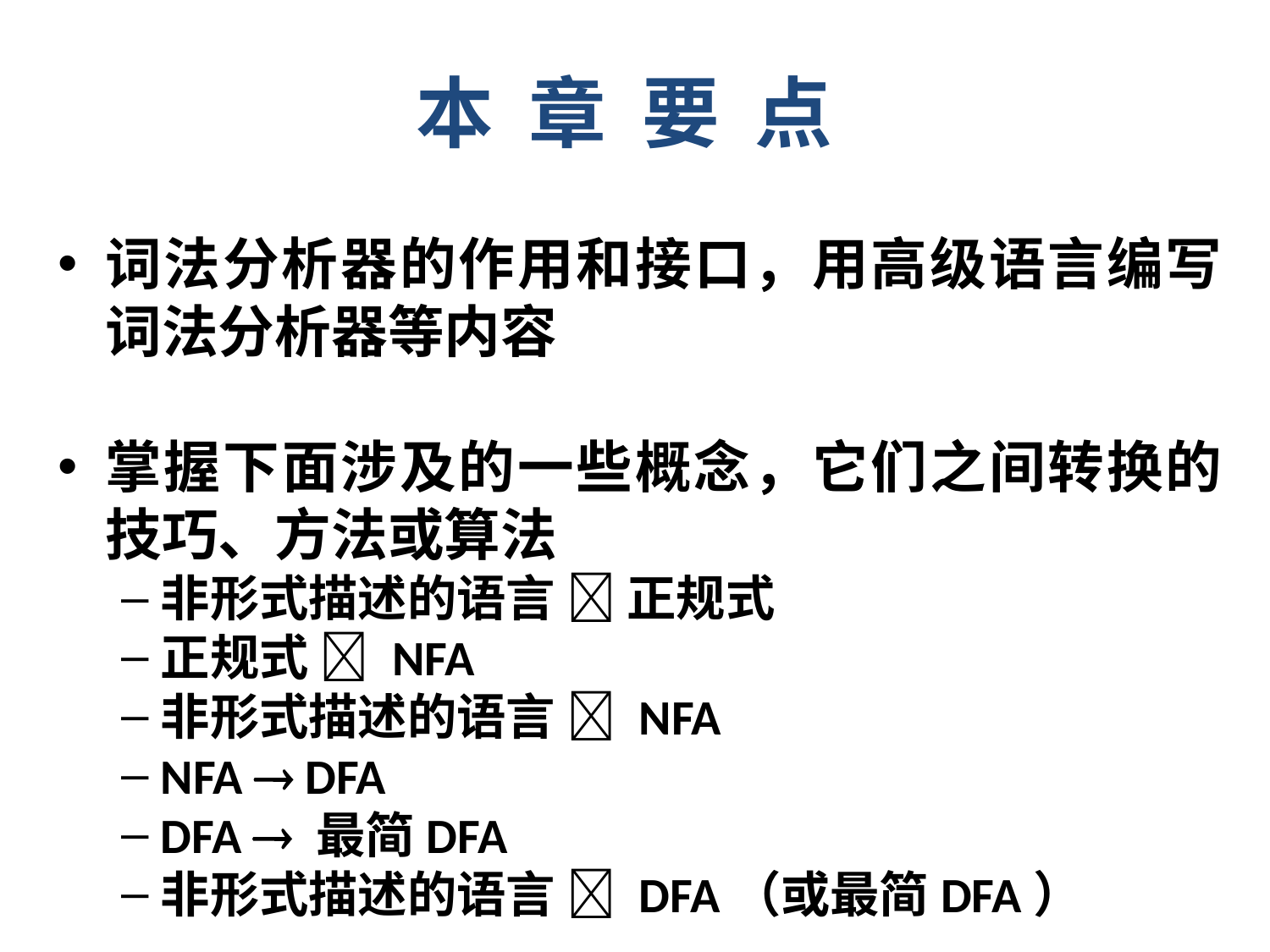

本  章  要  点
词法分析器的作用和接口，用高级语言编写词法分析器等内容

掌握下面涉及的一些概念，它们之间转换的技巧、方法或算法
非形式描述的语言 ↔ 正规式
正规式 → NFA
非形式描述的语言 ↔ NFA
NFA → DFA
DFA → 最简DFA
非形式描述的语言 ↔ DFA（或最简DFA）